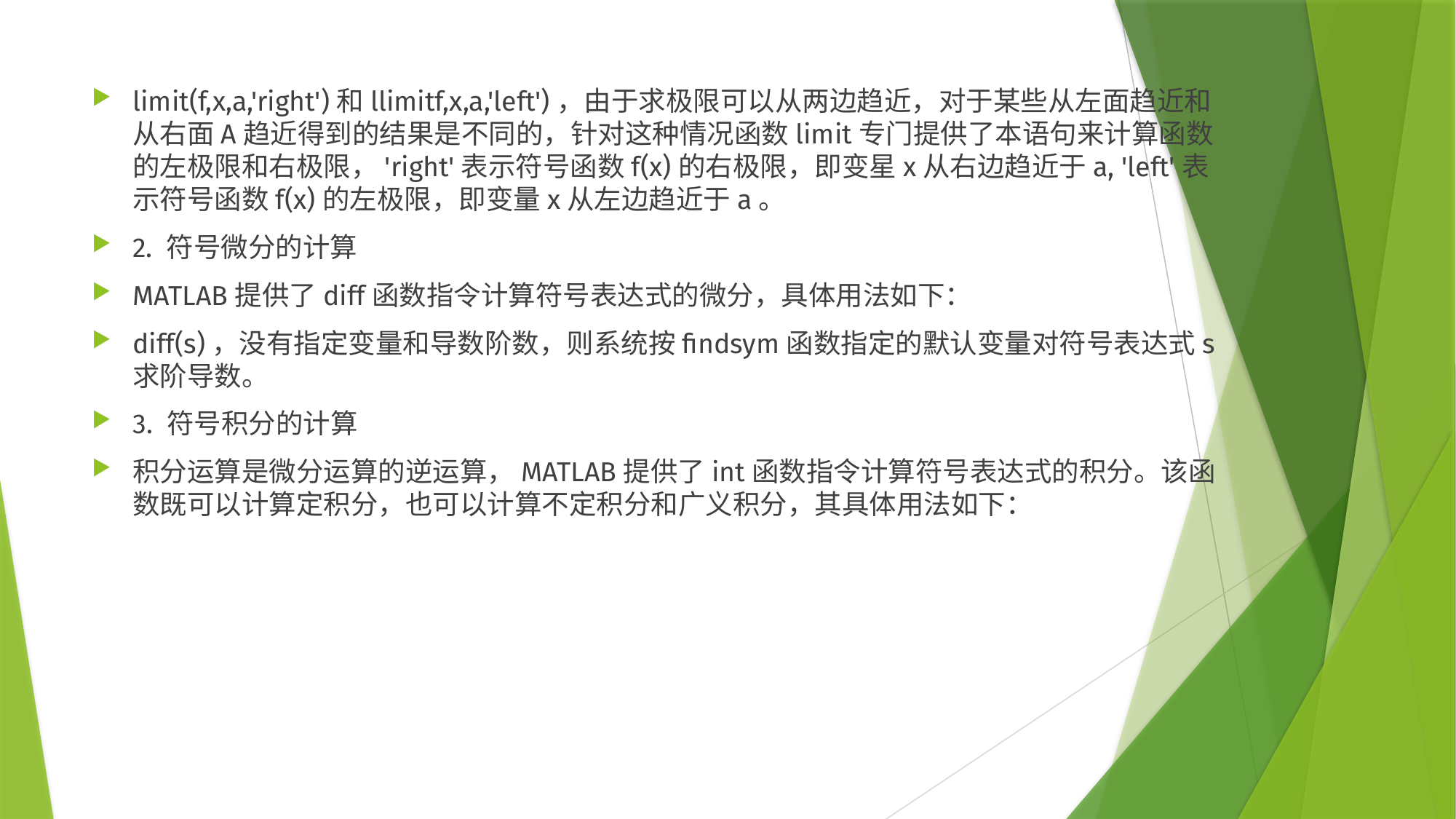

limit(f,x,a,'right')和llimitf,x,a,'left')，由于求极限可以从两边趋近，对于某些从左面趋近和从右面A趋近得到的结果是不同的，针对这种情况函数limit专门提供了本语句来计算函数的左极限和右极限，'right'表示符号函数f(x)的右极限，即变星x从右边趋近于a, 'left'表示符号函数f(x)的左极限，即变量x从左边趋近于a。
2. 符号微分的计算
MATLAB提供了diff函数指令计算符号表达式的微分，具体用法如下：
diff(s)，没有指定变量和导数阶数，则系统按findsym函数指定的默认变量对符号表达式s求阶导数。
3. 符号积分的计算
积分运算是微分运算的逆运算，MATLAB提供了int函数指令计算符号表达式的积分。该函数既可以计算定积分，也可以计算不定积分和广义积分，其具体用法如下：